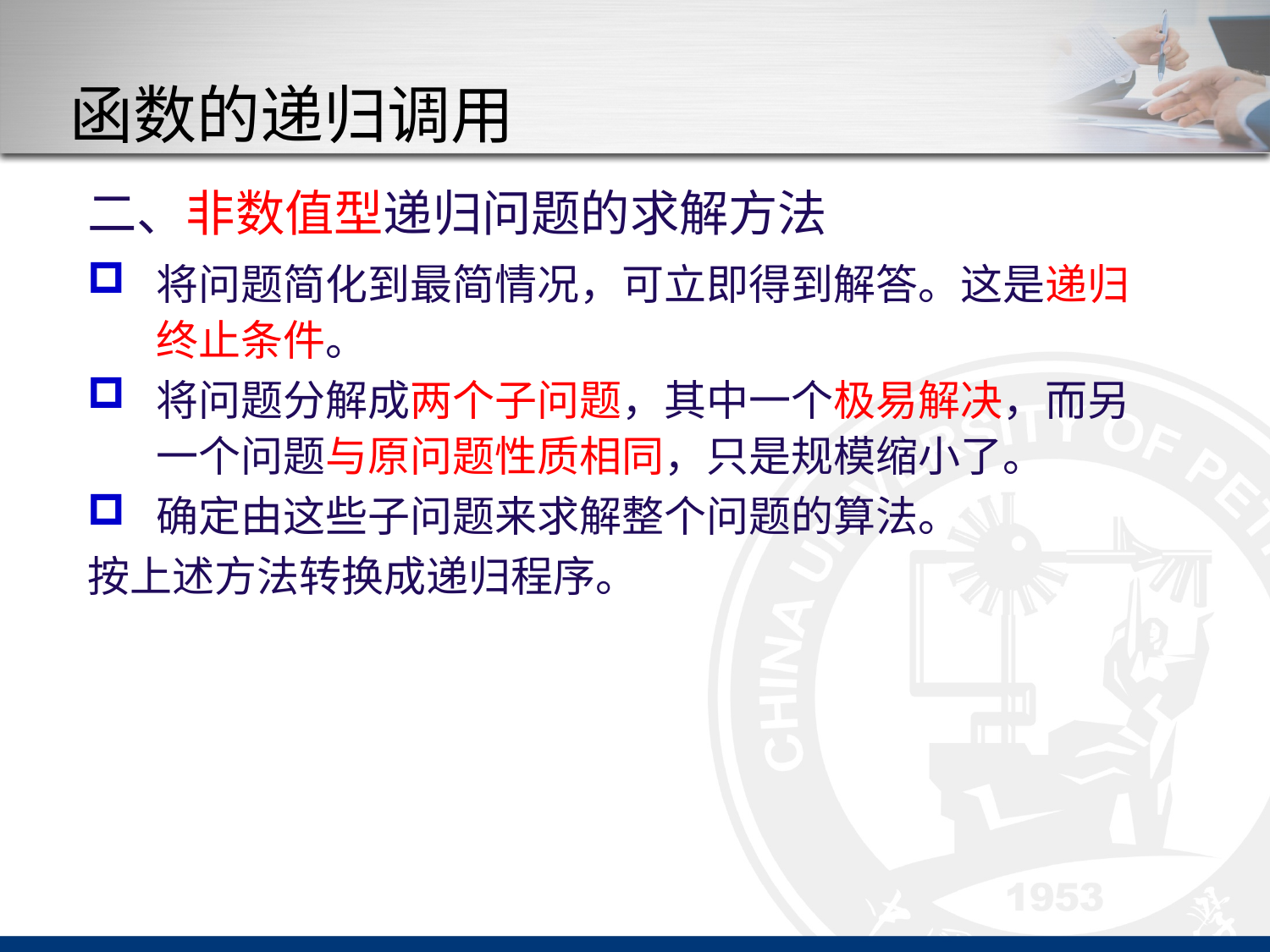

# 函数的递归调用
二、非数值型递归问题的求解方法
将问题简化到最简情况，可立即得到解答。这是递归终止条件。
将问题分解成两个子问题，其中一个极易解决，而另一个问题与原问题性质相同，只是规模缩小了。
确定由这些子问题来求解整个问题的算法。
按上述方法转换成递归程序。